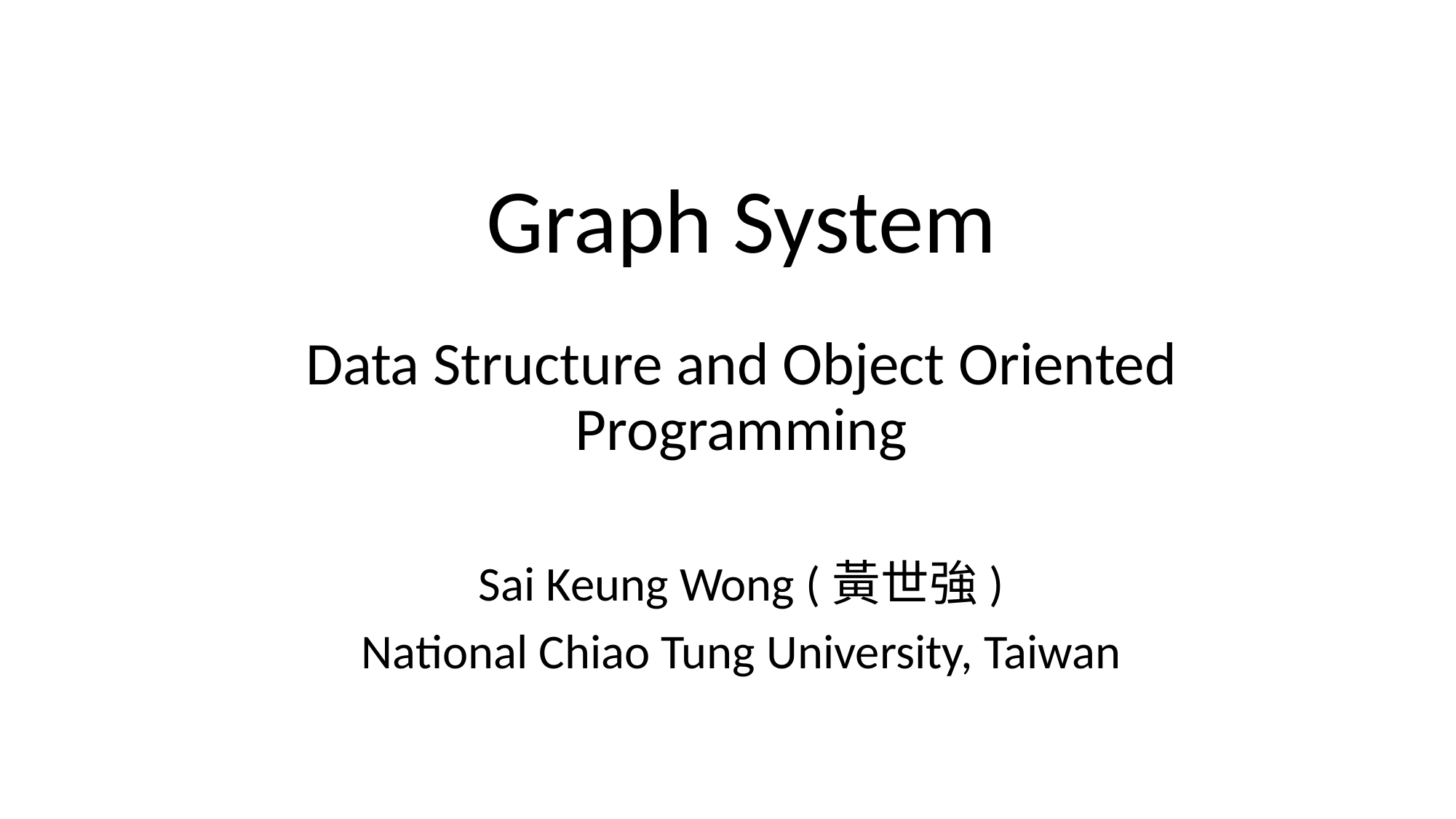

# Graph System
Data Structure and Object Oriented Programming

Sai Keung Wong (黃世強)
National Chiao Tung University, Taiwan